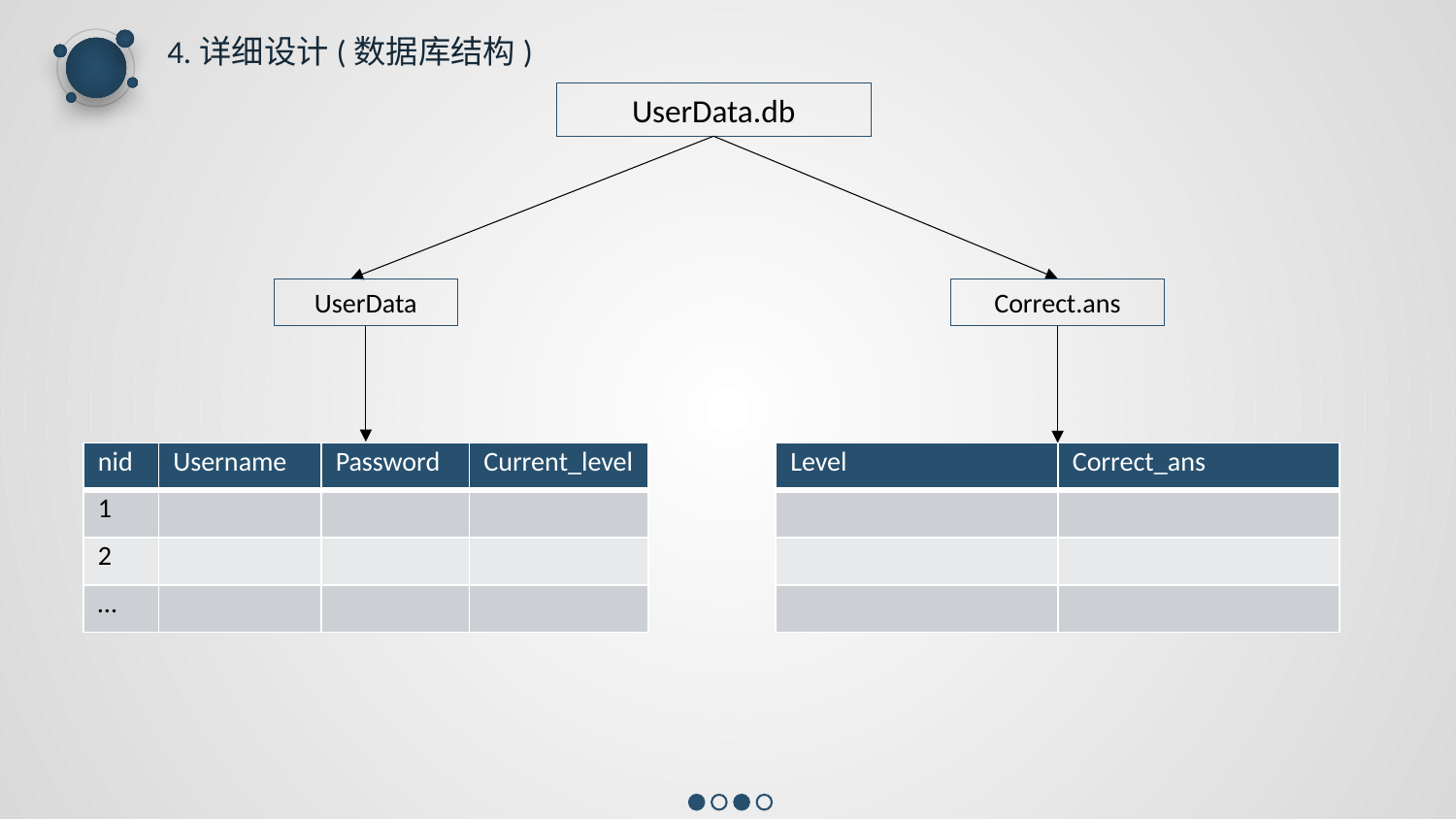

4.详细设计(数据库结构)
UserData.db
UserData
Correct.ans
| nid | Username | Password | Current\_level |
| --- | --- | --- | --- |
| 1 |  |  |  |
| 2 |  |  |  |
| … |  |  |  |
| Level | Correct\_ans |
| --- | --- |
|  |  |
|  |  |
|  |  |